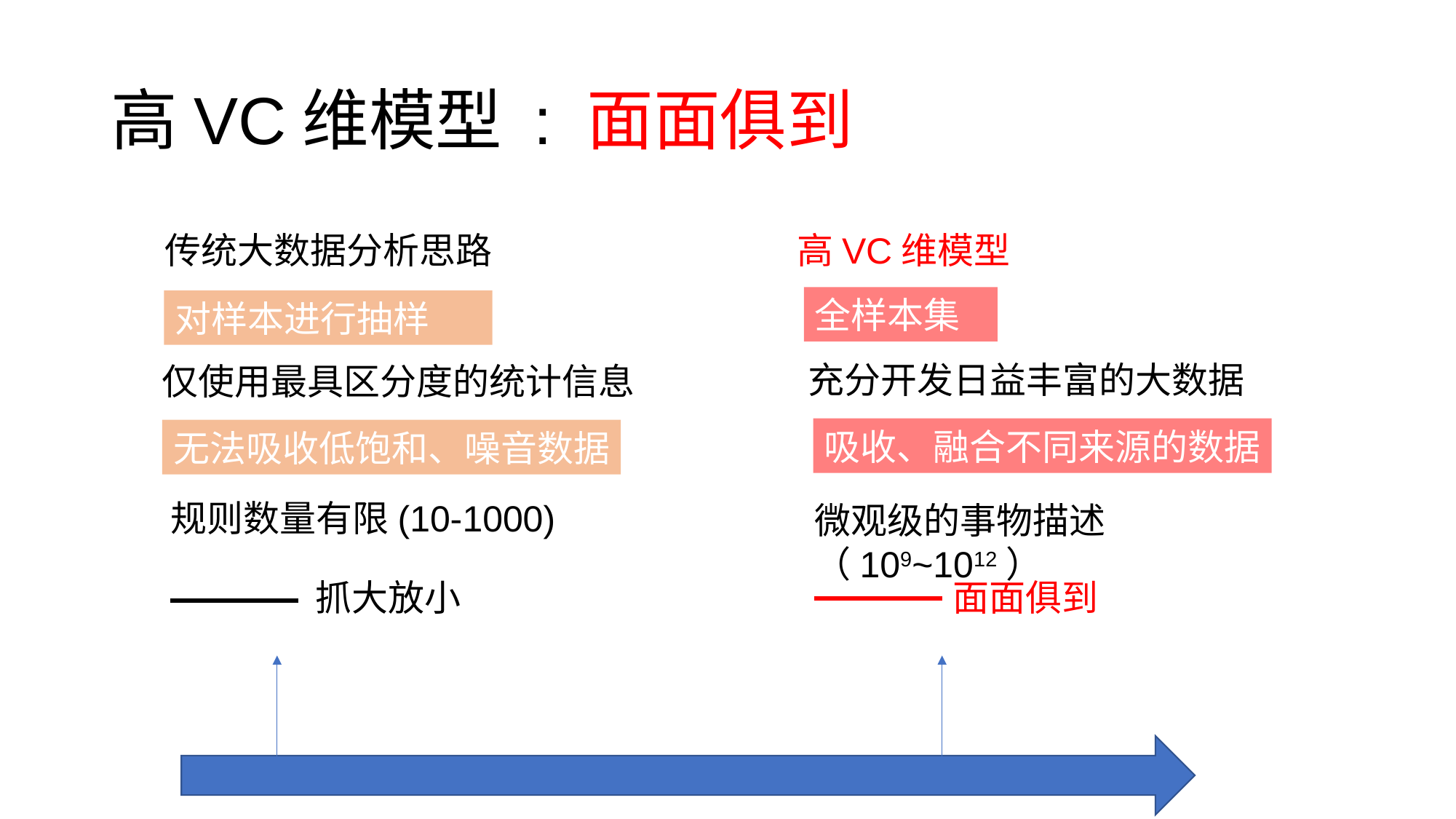

# 高VC维模型 : 面面俱到
传统大数据分析思路
高VC维模型
全样本集
对样本进行抽样
充分开发日益丰富的大数据
仅使用最具区分度的统计信息
吸收、融合不同来源的数据
无法吸收低饱和、噪音数据
规则数量有限(10-1000)
微观级的事物描述（109~1012）
抓大放小
面面俱到